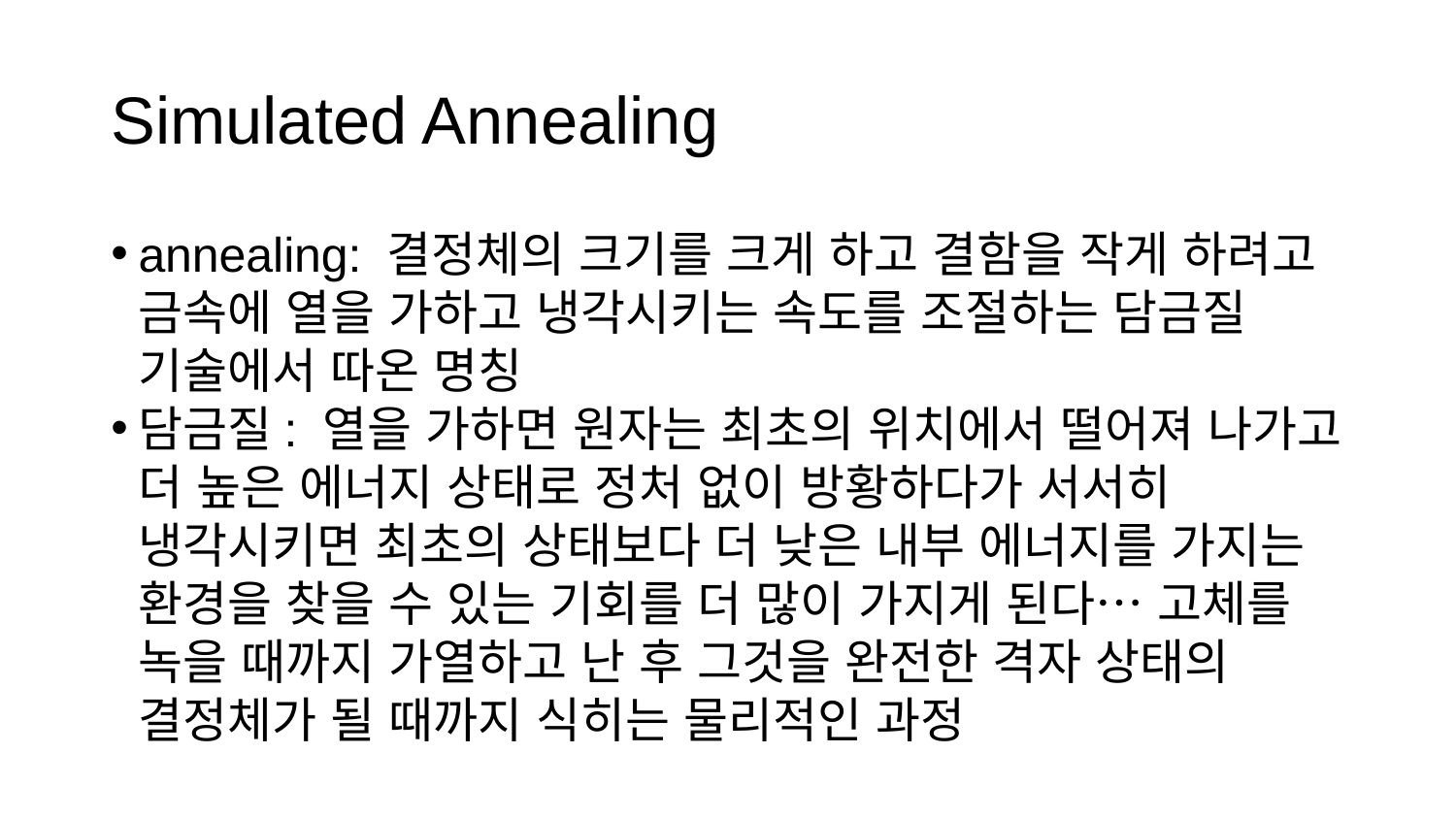

# Simulated Annealing
annealing: 결정체의 크기를 크게 하고 결함을 작게 하려고 금속에 열을 가하고 냉각시키는 속도를 조절하는 담금질 기술에서 따온 명칭
담금질: 열을 가하면 원자는 최초의 위치에서 떨어져 나가고 더 높은 에너지 상태로 정처 없이 방황하다가 서서히 냉각시키면 최초의 상태보다 더 낮은 내부 에너지를 가지는 환경을 찾을 수 있는 기회를 더 많이 가지게 된다… 고체를 녹을 때까지 가열하고 난 후 그것을 완전한 격자 상태의 결정체가 될 때까지 식히는 물리적인 과정